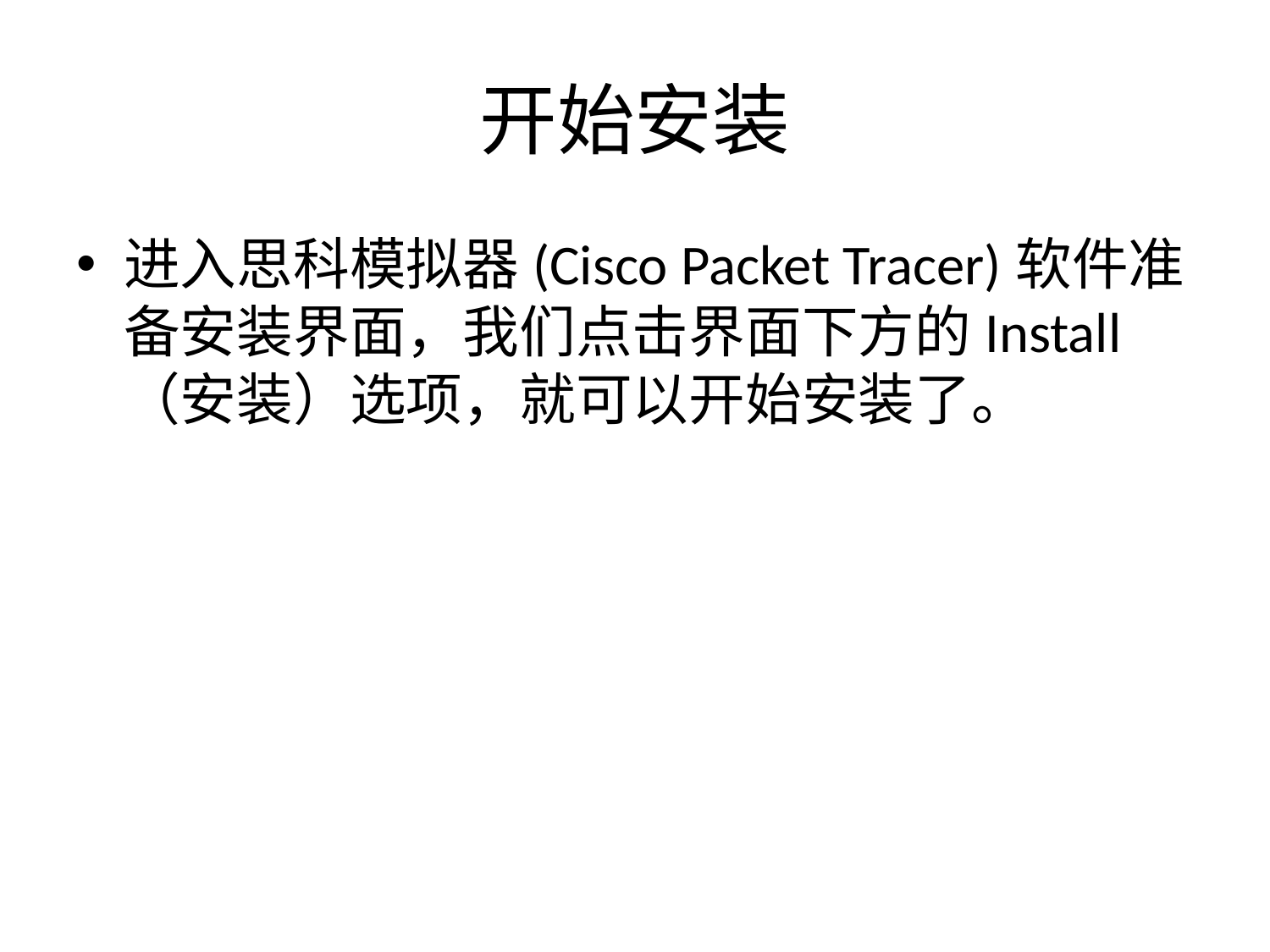

# 开始安装
进入思科模拟器(Cisco Packet Tracer)软件准备安装界面，我们点击界面下方的Install（安装）选项，就可以开始安装了。